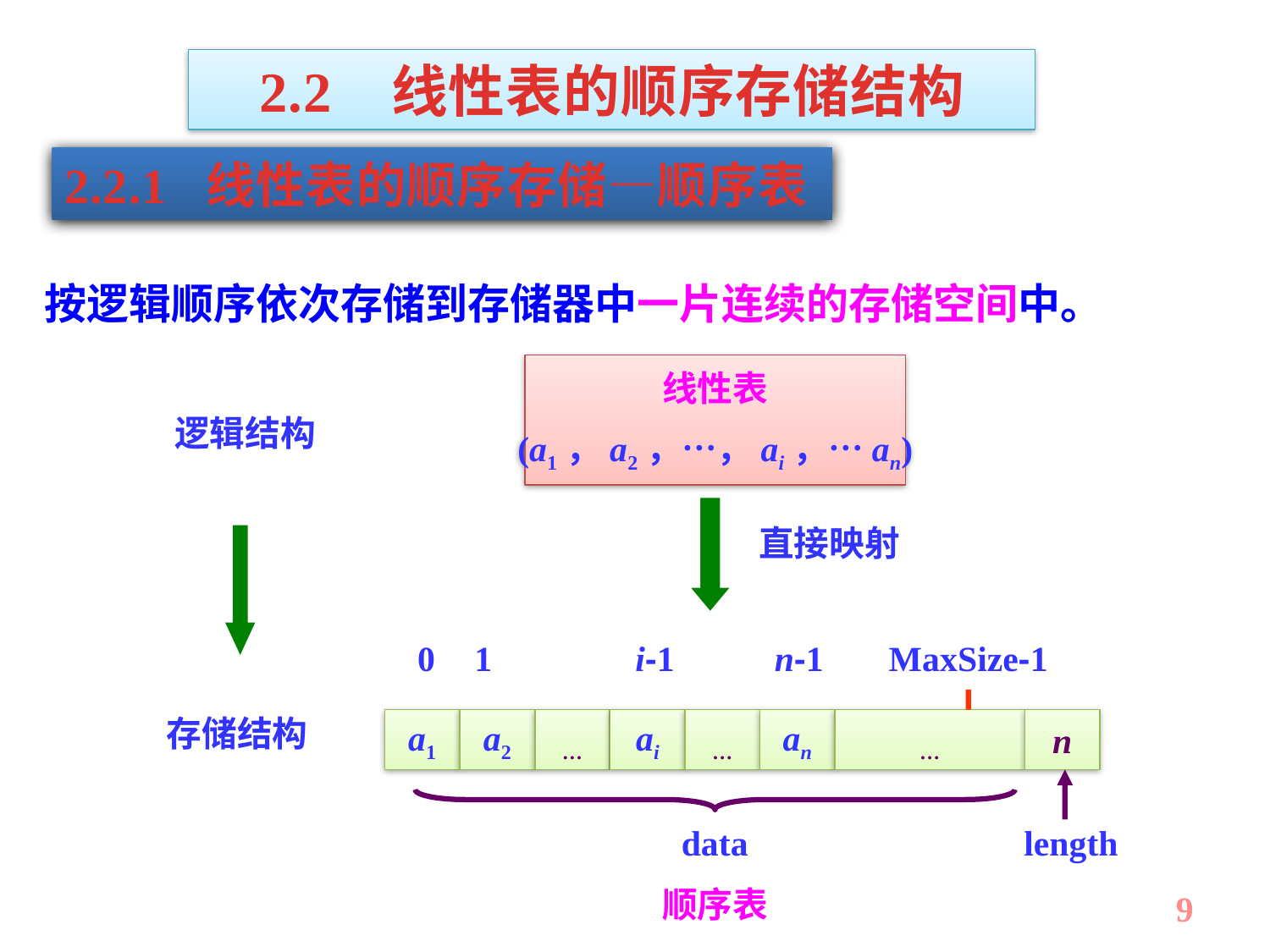

2.2   线性表的顺序存储结构
2.2.1  线性表的顺序存储—顺序表
按逻辑顺序依次存储到存储器中一片连续的存储空间中。
线性表
(a1，a2，…，ai，…an)
逻辑结构

直接映射

0
1
i-1
n-1
MaxSize-1

存储结构
a1
a2
…
ai
…
an
…
n

data
length
顺序表
9